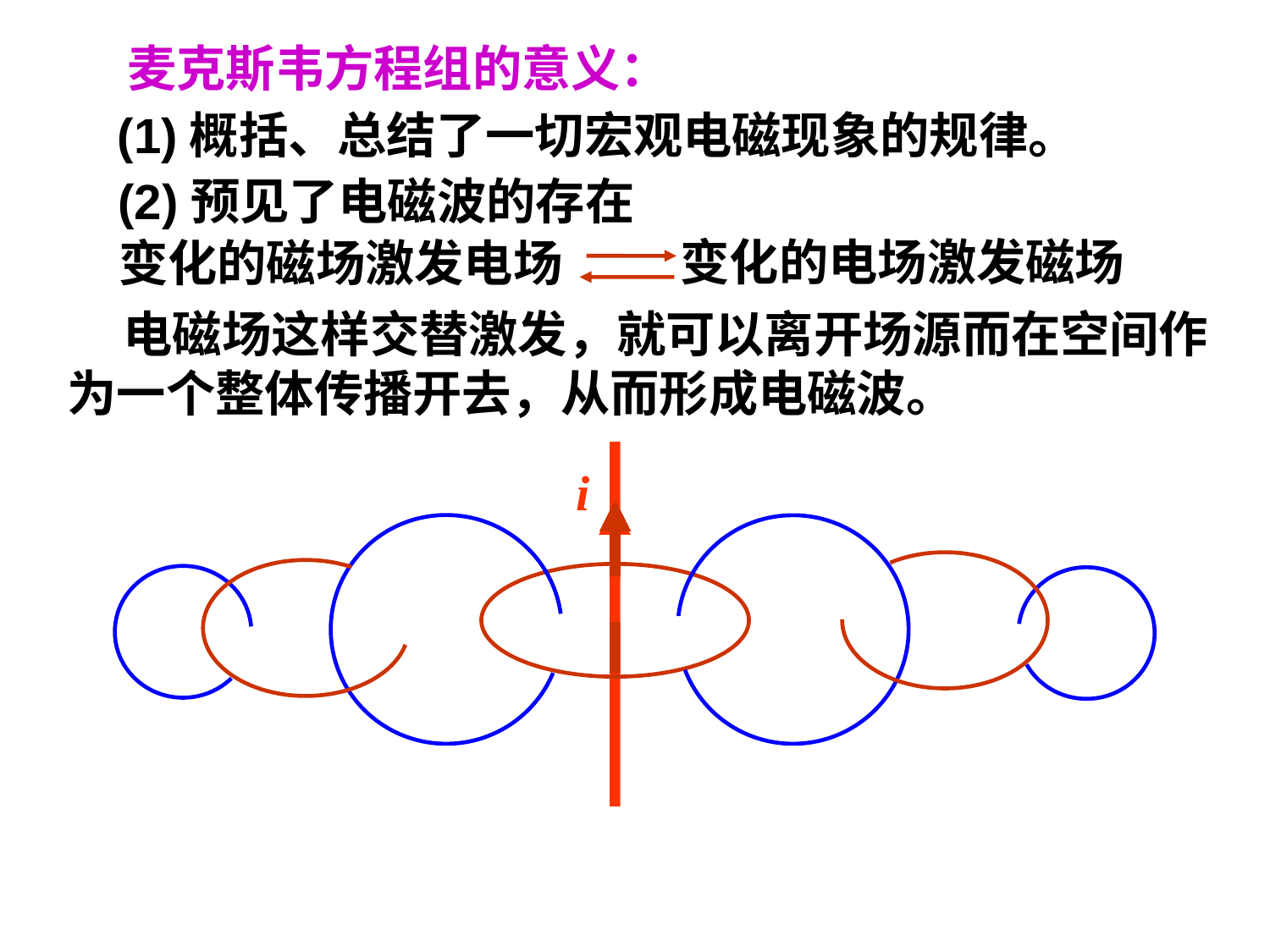

麦克斯韦方程组的意义：
(1)概括、总结了一切宏观电磁现象的规律。
(2)预见了电磁波的存在。
变化的电场激发磁场
变化的磁场激发电场

    电磁场这样交替激发，就可以离开场源而在空间作为一个整体传播开去，从而形成电磁波。

i